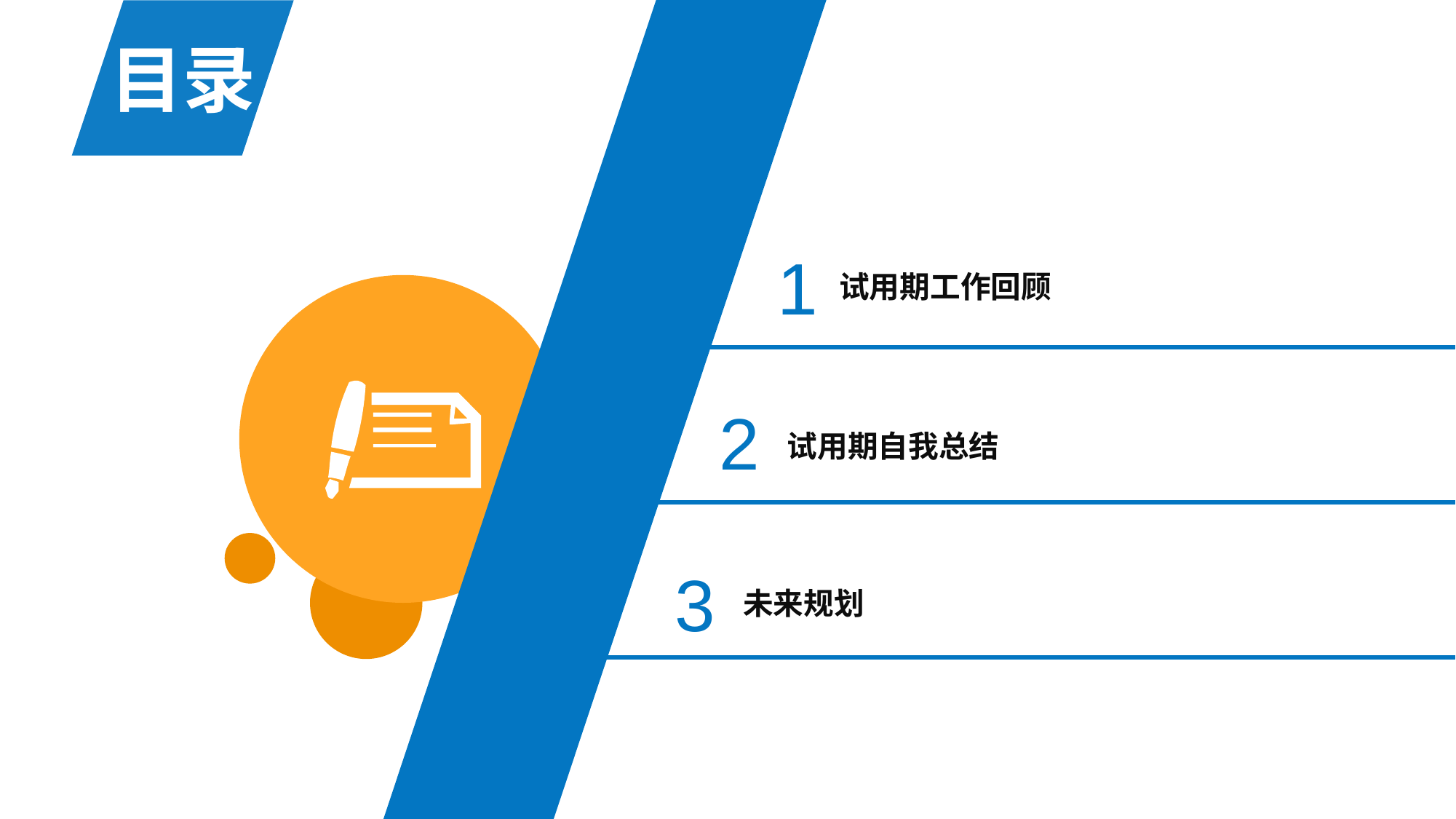

目录
1
试用期工作回顾

2
试用期自我总结

3
未来规划